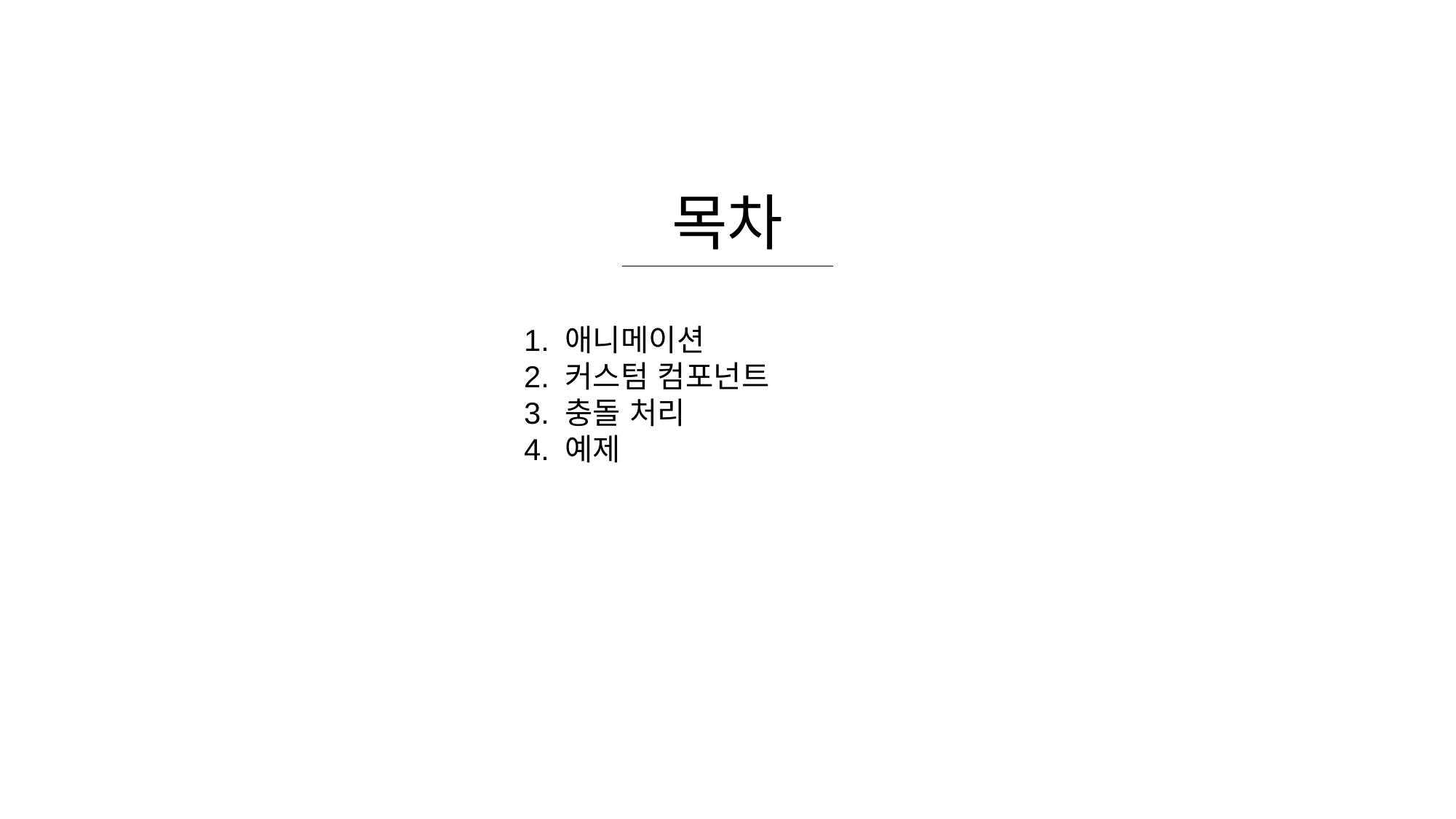

목차
1. 애니메이션
2. 커스텀 컴포넌트
3. 충돌 처리
4. 예제